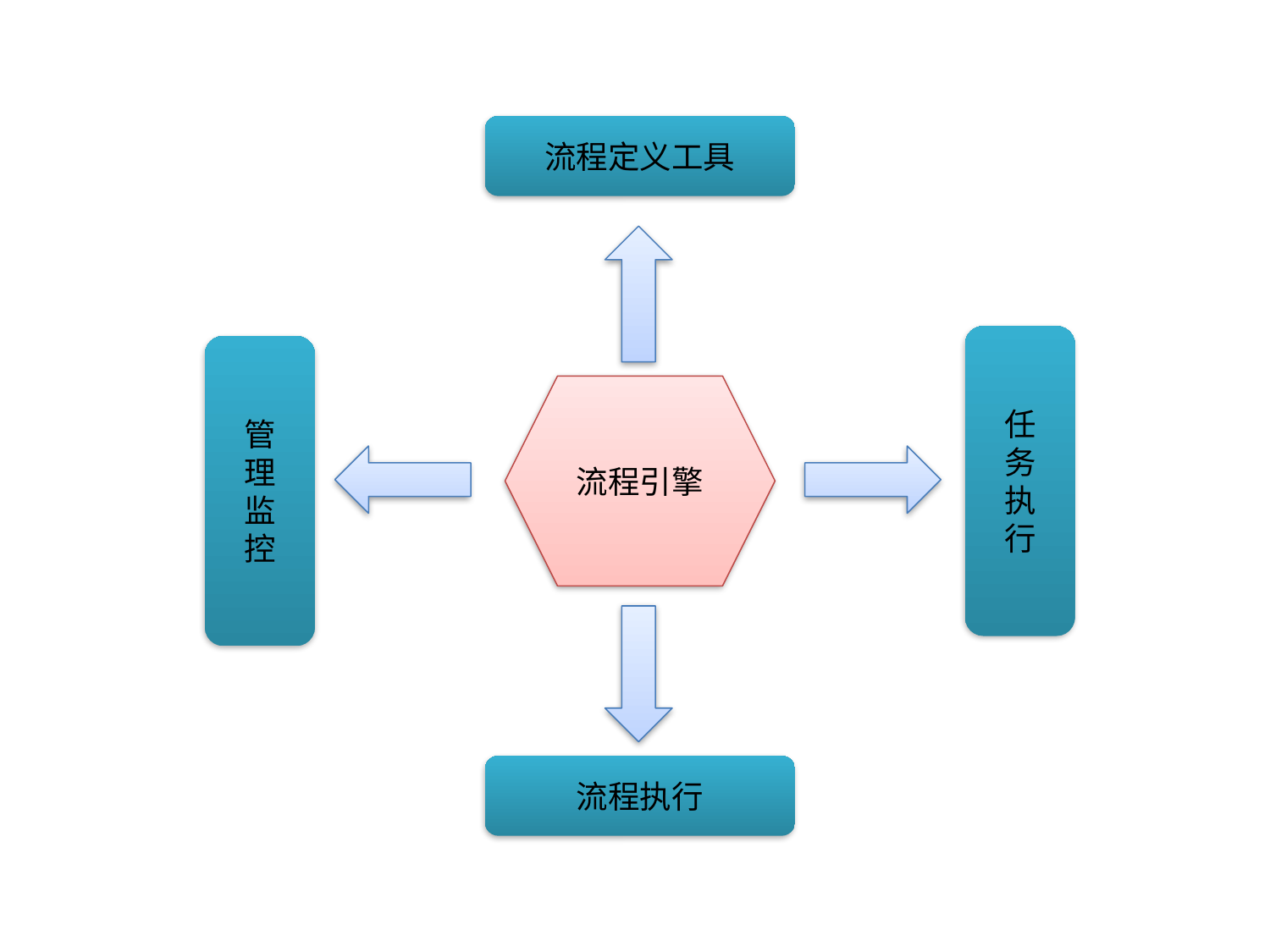

流程定义工具

任
务
执
行
管
理
监
控
流程引擎

流程执行